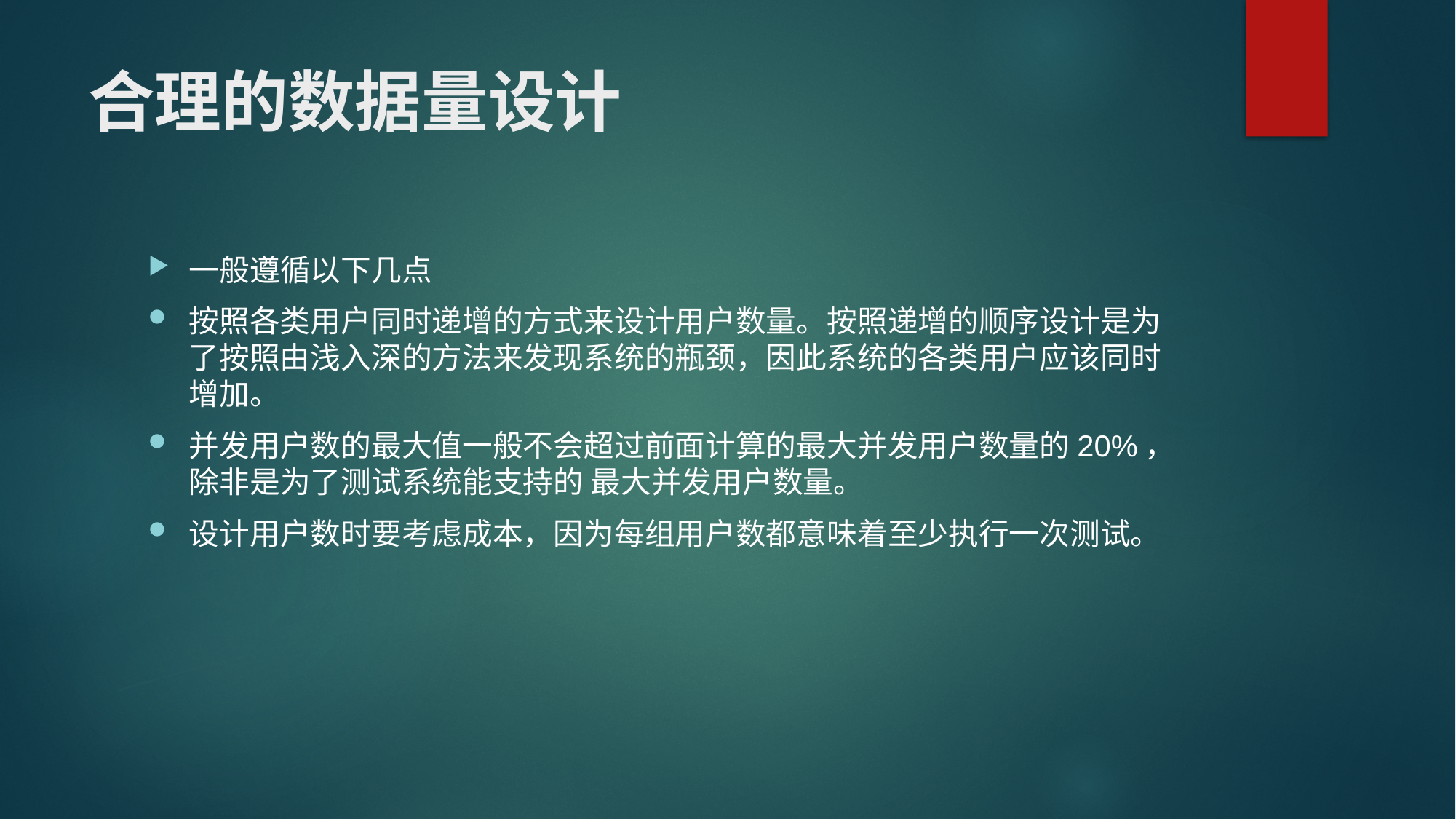

# 合理的数据量设计
一般遵循以下几点
按照各类用户同时递增的方式来设计用户数量。按照递增的顺序设计是为了按照由浅入深的方法来发现系统的瓶颈，因此系统的各类用户应该同时增加。
并发用户数的最大值一般不会超过前面计算的最大并发用户数量的20%，除非是为了测试系统能支持的 最大并发用户数量。
设计用户数时要考虑成本，因为每组用户数都意味着至少执行一次测试。